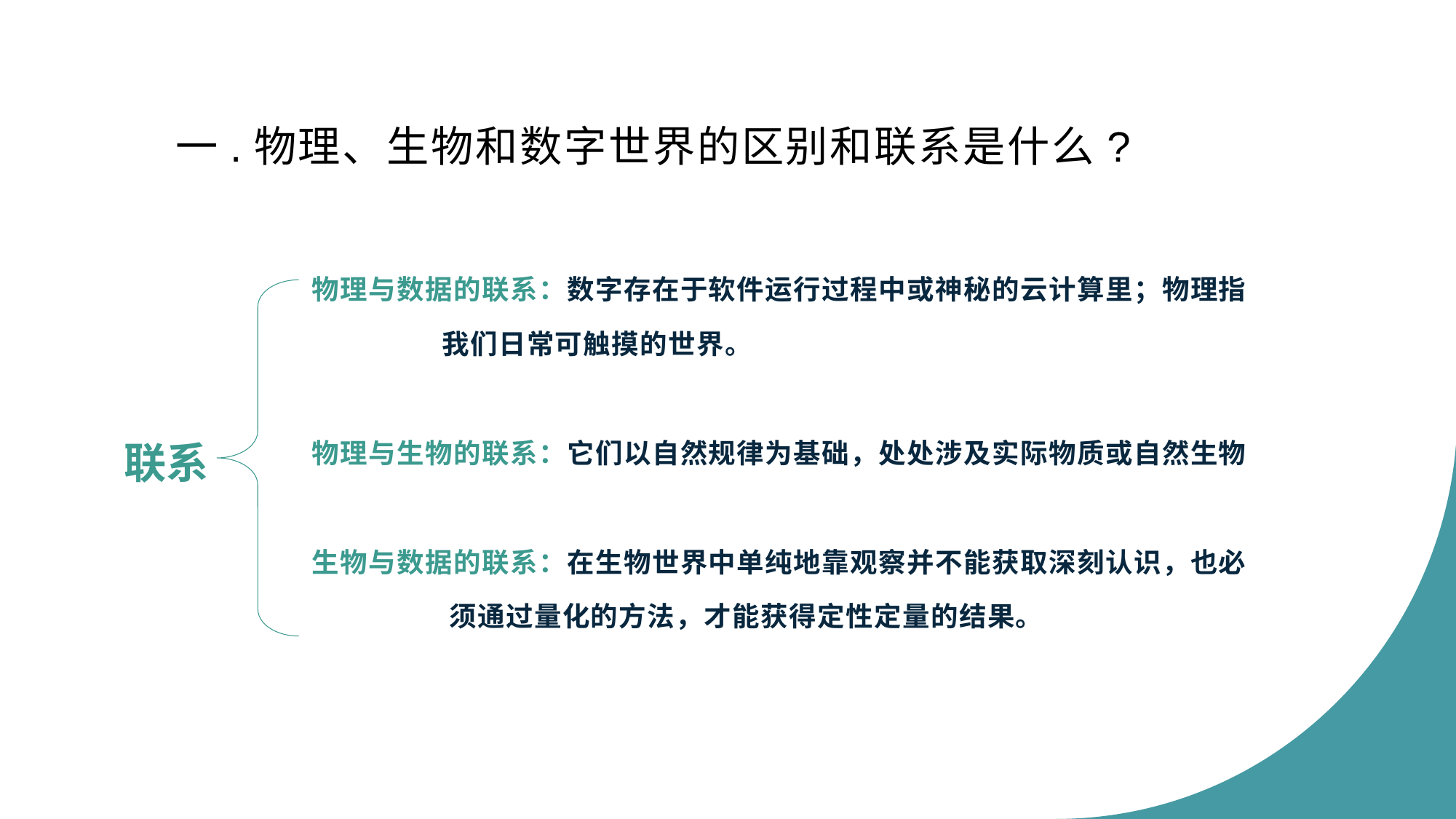

# 一.物理、生物和数字世界的区别和联系是什么?

物理与数据的联系：数字存在于软件运行过程中或神秘的云计算里；物理指
                 我们日常可触摸的世界。

物理与生物的联系：它们以自然规律为基础，处处涉及实际物质或自然生物

生物与数据的联系：在生物世界中单纯地靠观察并不能获取深刻认识，也必
                  须通过量化的方法，才能获得定性定量的结果。

联系